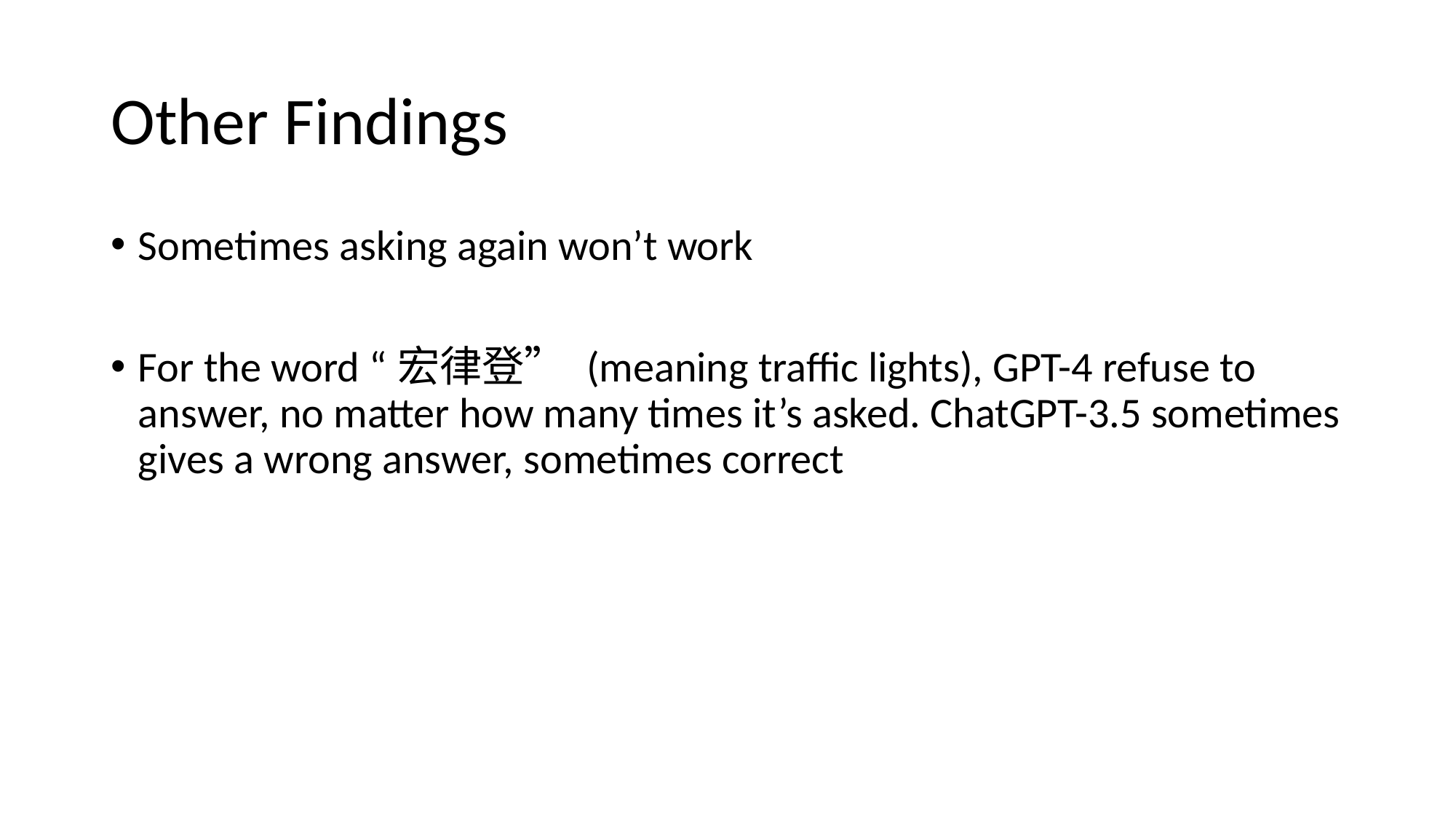

# Other Findings
Sometimes asking again won’t work

For the word “宏律登” (meaning traffic lights), GPT-4 refuse to answer, no matter how many times it’s asked. ChatGPT-3.5 sometimes gives a wrong answer, sometimes correct